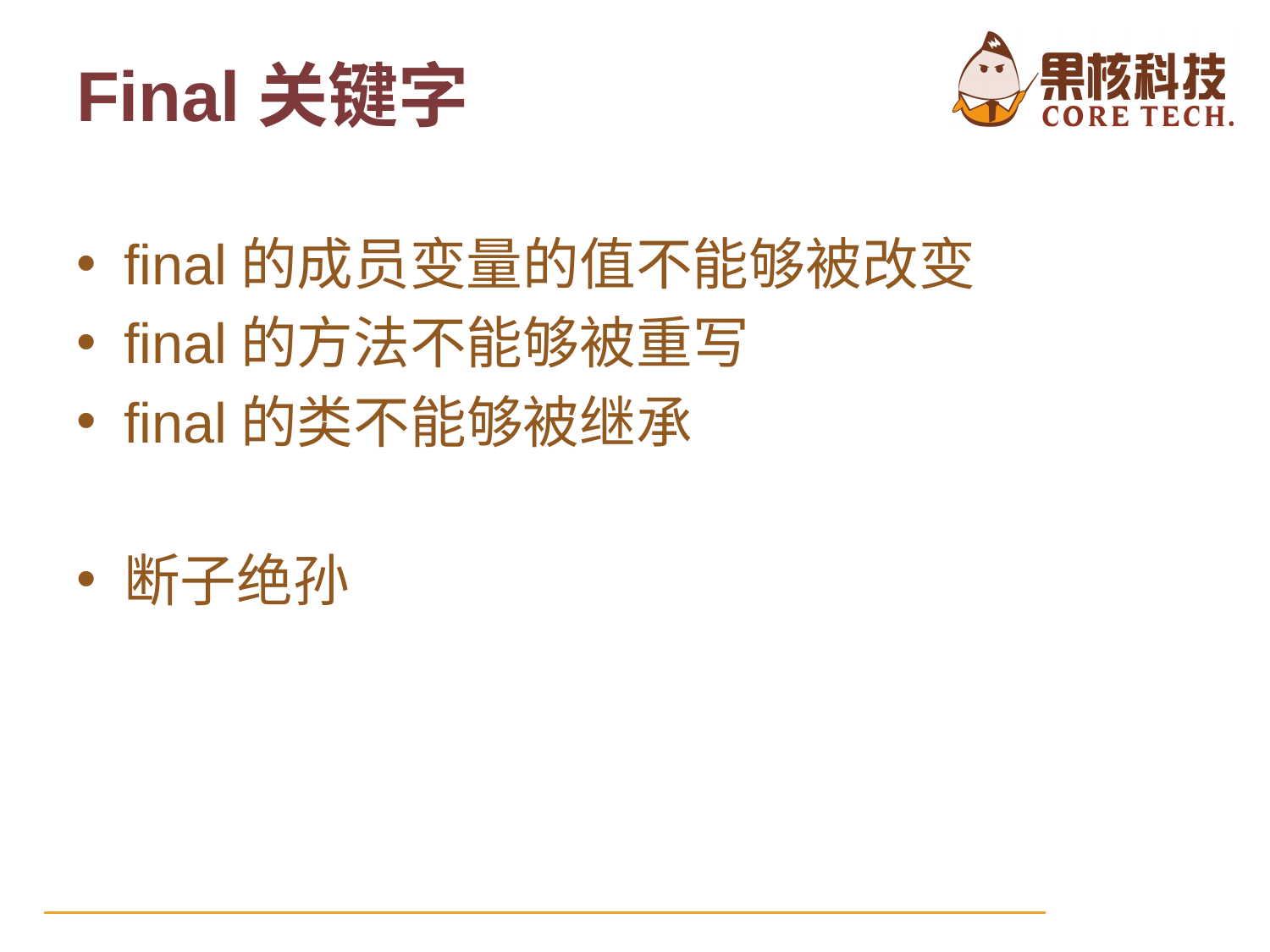

Final关键字
final的成员变量的值不能够被改变
final的方法不能够被重写
final的类不能够被继承

断子绝孙